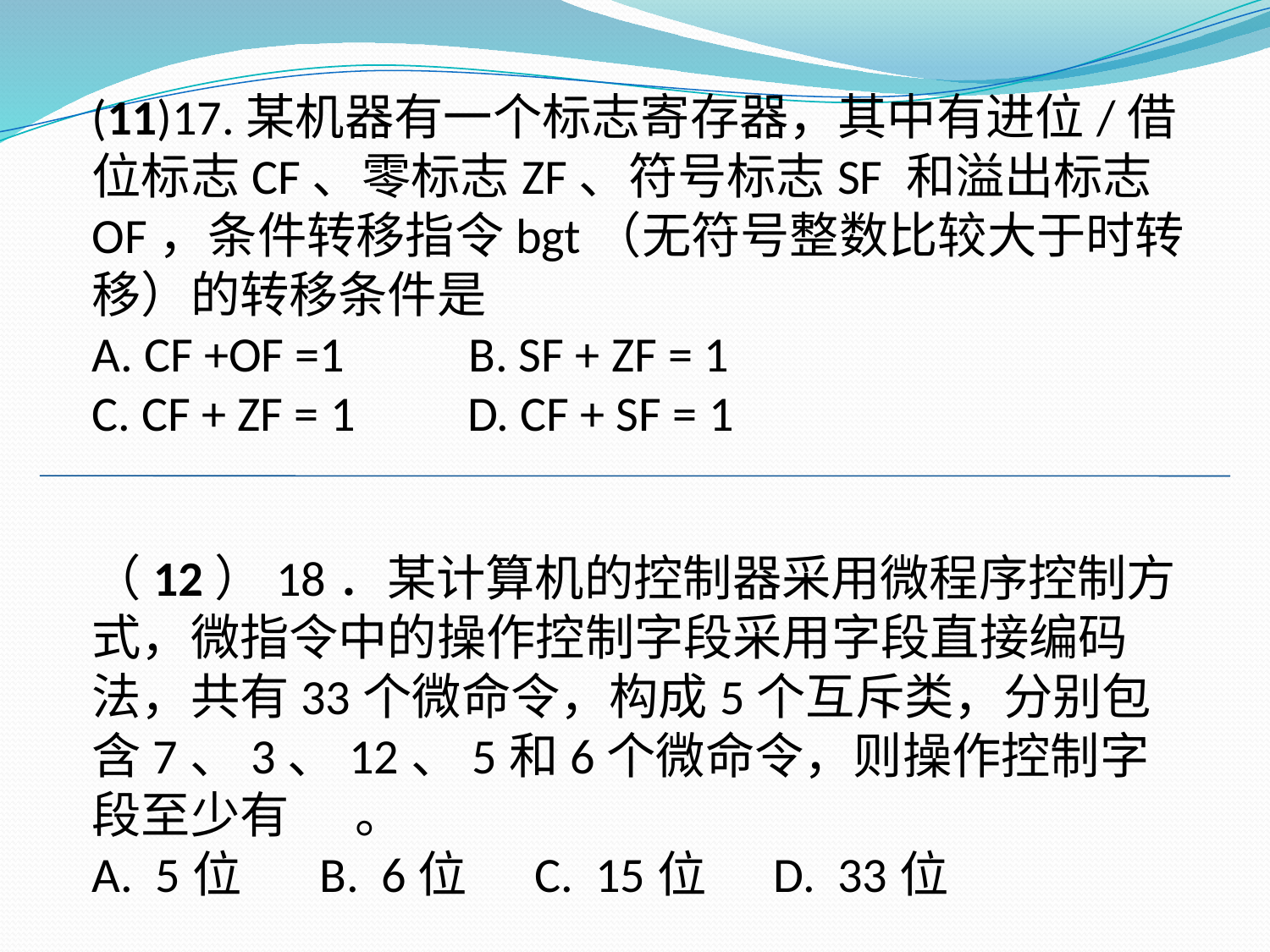

(11)17.某机器有一个标志寄存器，其中有进位/借位标志CF、零标志ZF、符号标志SF 和溢出标志OF，条件转移指令bgt（无符号整数比较大于时转移）的转移条件是
A. CF +OF =1           B. SF + ZF = 1
C. CF + ZF = 1          D. CF + SF = 1

（12）18．某计算机的控制器采用微程序控制方式，微指令中的操作控制字段采用字段直接编码法，共有33个微命令，构成5个互斥类，分别包含7、3、12、5和6个微命令，则操作控制字段至少有      。
A.  5位      B.  6位     C.  15位     D.  33位